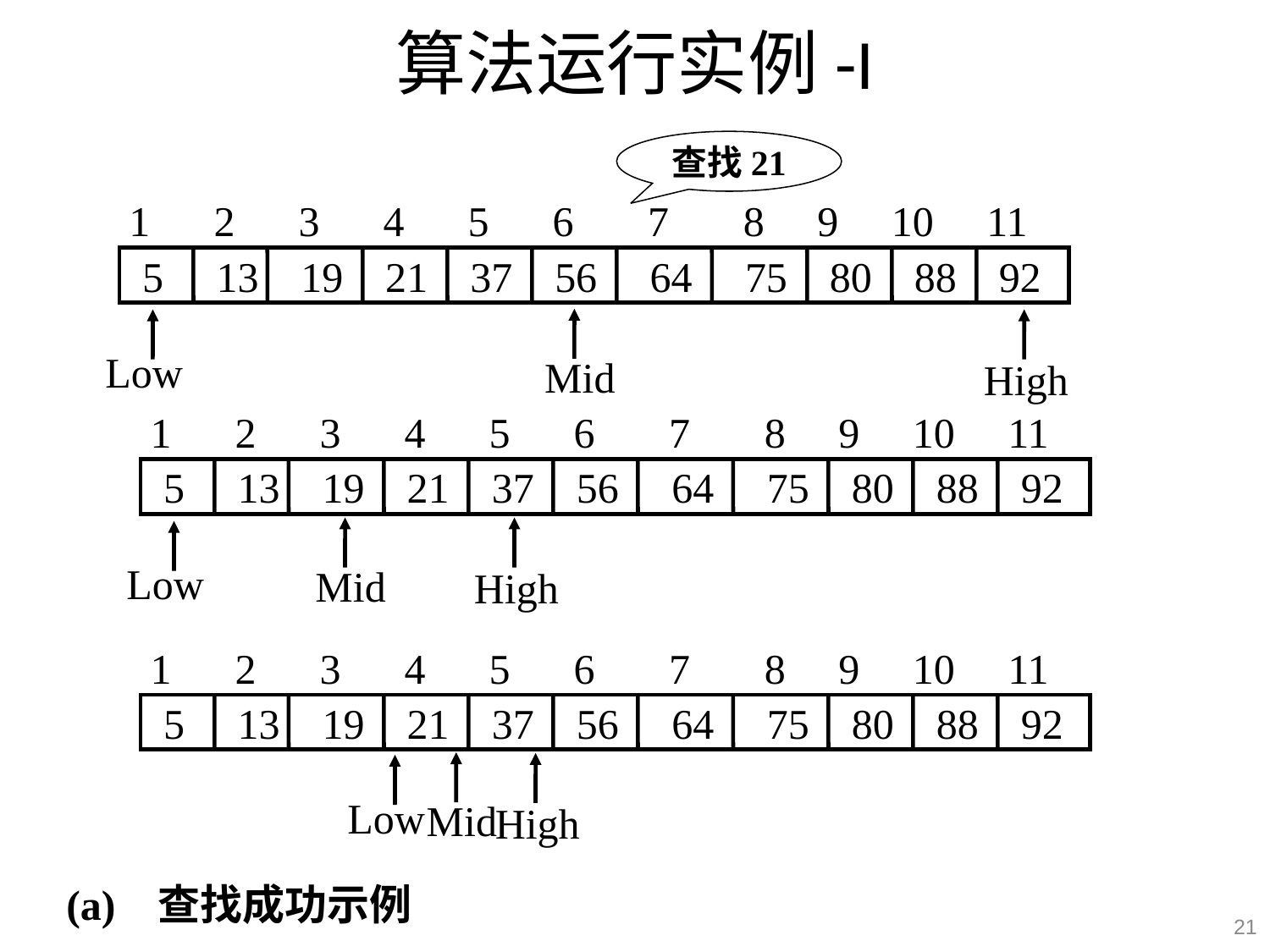

# 算法运行实例-I
查找21
1      2      3      4      5      6       7       8     9     10     11
 5     13    19    21    37    56     64     75    80    88    92

Mid

Low

High
1      2      3      4      5      6       7       8     9     10     11
 5     13    19    21    37    56     64     75    80    88    92

Mid

High

Low
1      2      3      4      5      6       7       8     9     10     11
 5     13    19    21    37    56     64     75    80    88    92

Mid

High

Low
(a)   查找成功示例
21